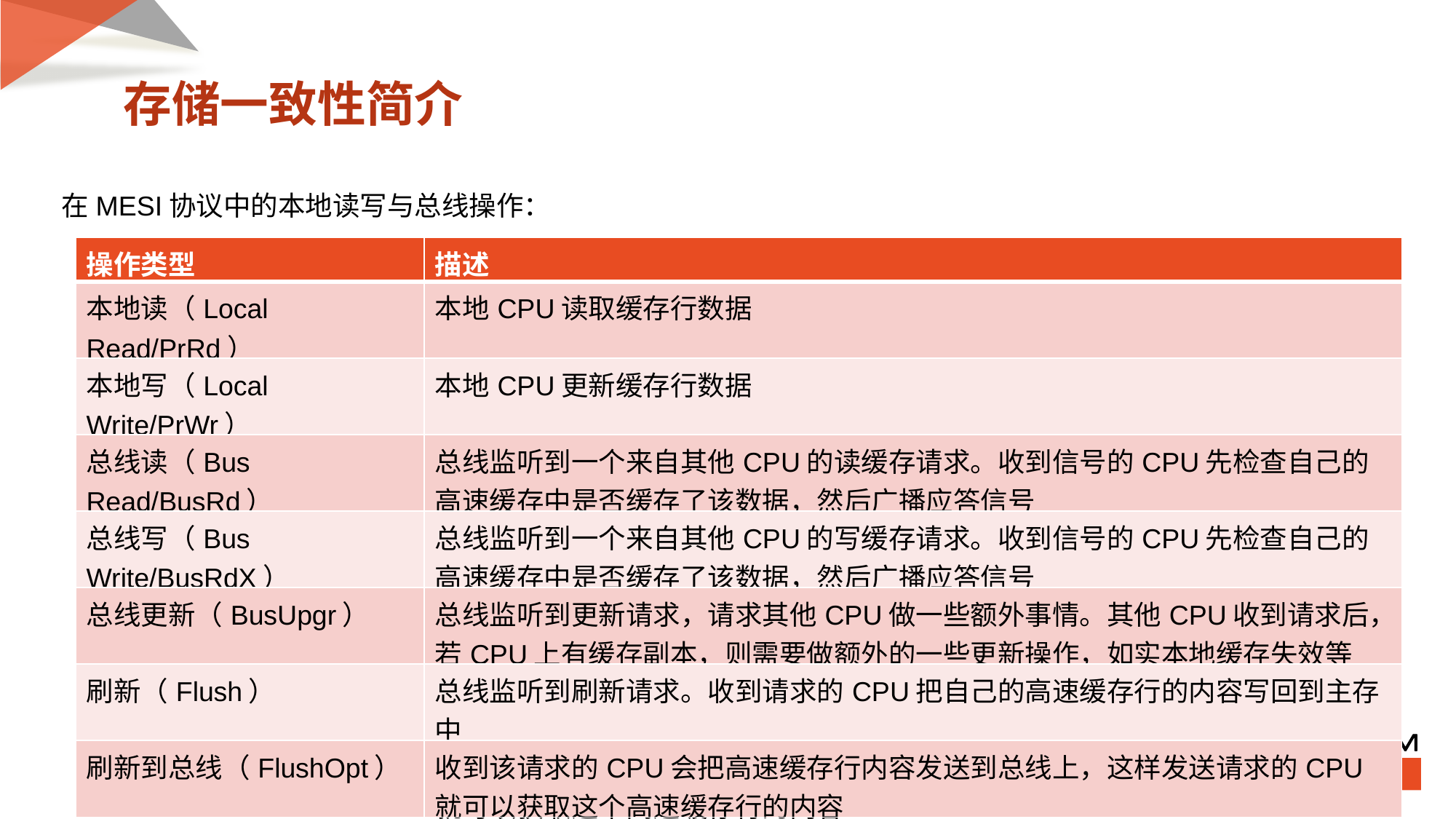

存储一致性简介
在MESI协议中的本地读写与总线操作：
| 操作类型 | 描述 |
| --- | --- |
| 本地读（Local Read/PrRd） | 本地CPU读取缓存行数据 |
| 本地写（Local Write/PrWr） | 本地CPU更新缓存行数据 |
| 总线读（Bus Read/BusRd） | 总线监听到一个来自其他CPU的读缓存请求。收到信号的CPU先检查自己的高速缓存中是否缓存了该数据，然后广播应答信号 |
| 总线写（Bus Write/BusRdX） | 总线监听到一个来自其他CPU的写缓存请求。收到信号的CPU先检查自己的高速缓存中是否缓存了该数据，然后广播应答信号 |
| 总线更新（BusUpgr） | 总线监听到更新请求，请求其他CPU做一些额外事情。其他CPU收到请求后，若CPU上有缓存副本，则需要做额外的一些更新操作，如实本地缓存失效等 |
| 刷新（Flush） | 总线监听到刷新请求。收到请求的CPU把自己的高速缓存行的内容写回到主存中 |
| 刷新到总线（FlushOpt） | 收到该请求的CPU会把高速缓存行内容发送到总线上，这样发送请求的CPU就可以获取这个高速缓存行的内容 |
15